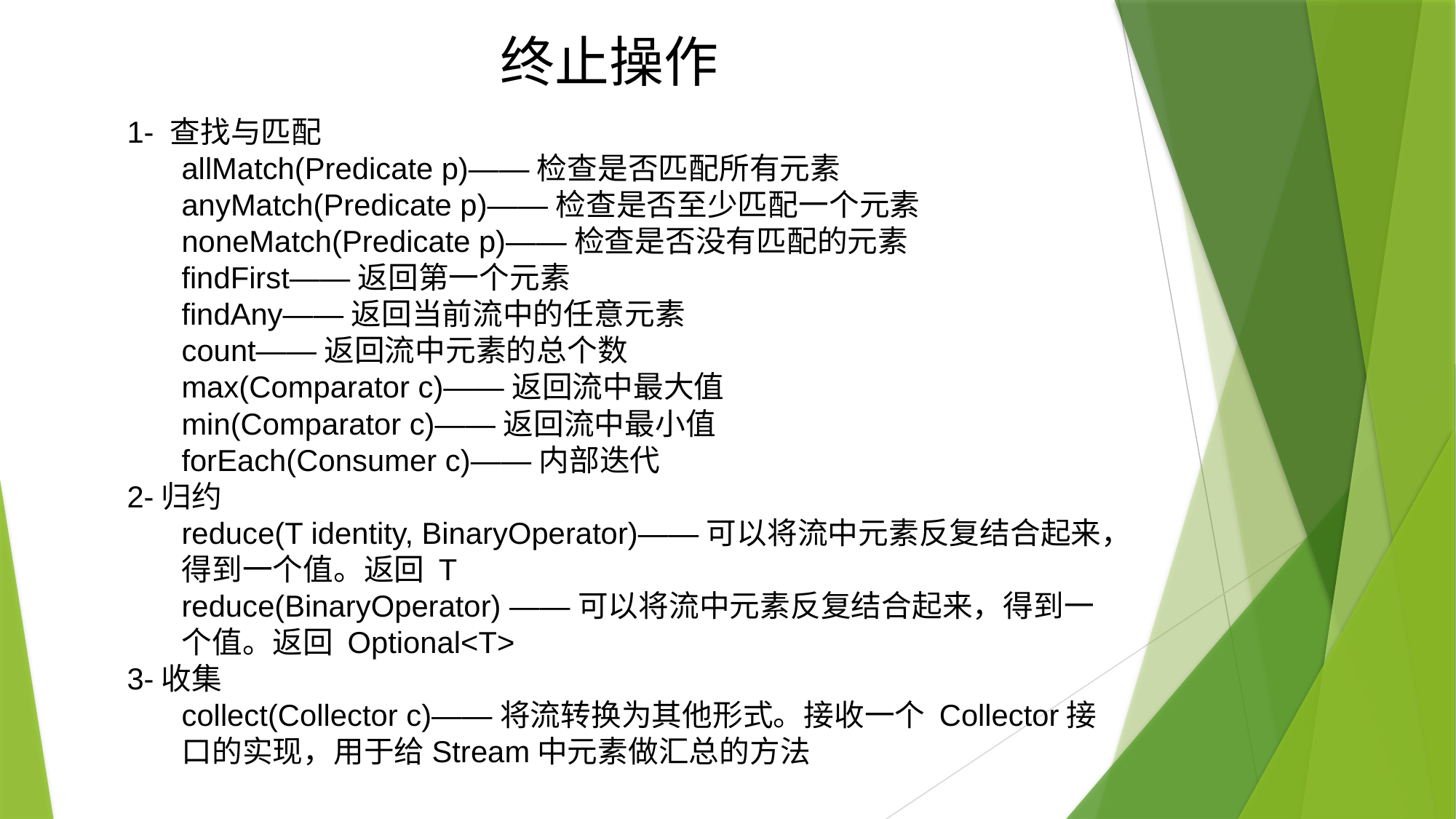

# 终止操作
1- 查找与匹配
allMatch(Predicate p)——检查是否匹配所有元素
anyMatch(Predicate p)——检查是否至少匹配一个元素
noneMatch(Predicate p)——检查是否没有匹配的元素
findFirst——返回第一个元素
findAny——返回当前流中的任意元素
count——返回流中元素的总个数
max(Comparator c)——返回流中最大值
min(Comparator c)——返回流中最小值
forEach(Consumer c)——内部迭代
2-归约
reduce(T identity, BinaryOperator)——可以将流中元素反复结合起来，得到一个值。返回 T
reduce(BinaryOperator) ——可以将流中元素反复结合起来，得到一个值。返回 Optional<T>
3-收集
collect(Collector c)——将流转换为其他形式。接收一个 Collector接口的实现，用于给Stream中元素做汇总的方法